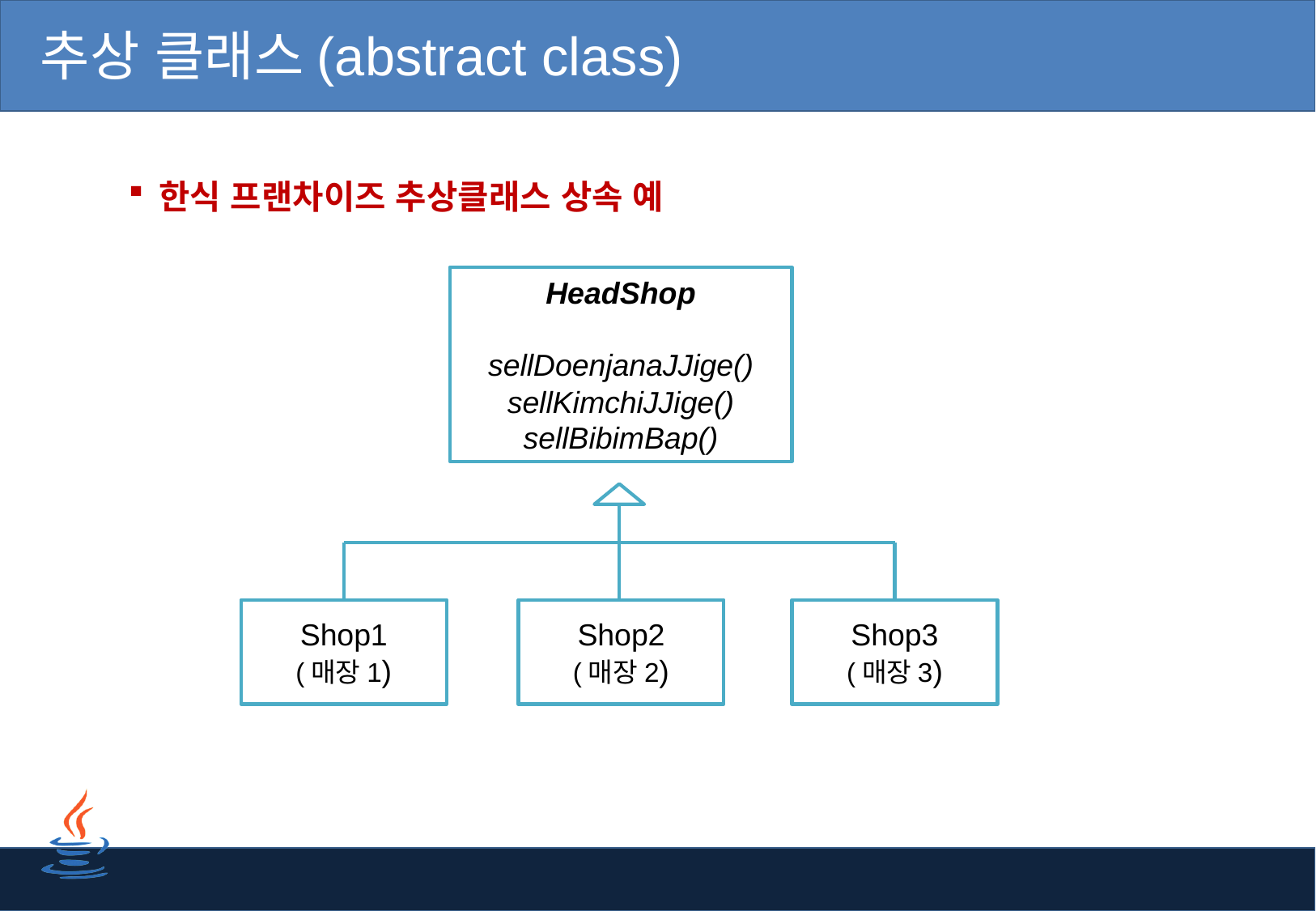

# 추상 클래스(abstract class)
한식 프랜차이즈 추상클래스 상속 예

HeadShop

sellDoenjanaJJige()
sellKimchiJJige()
sellBibimBap()

Shop1
(매장1)
Shop2
(매장2)
Shop3
(매장3)
11